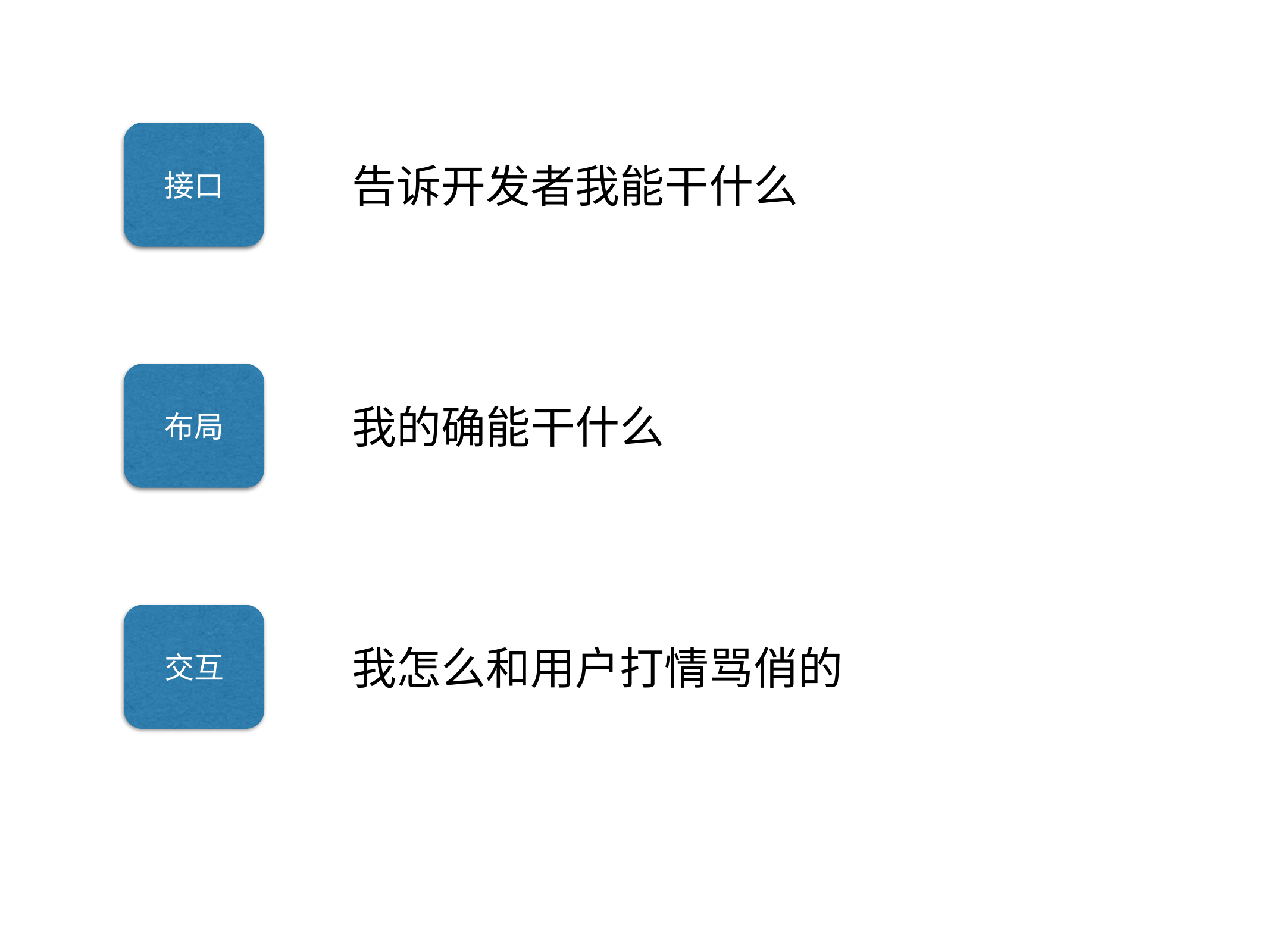

接口
告诉开发者我能干什么
布局
我的确能干什么
交互
我怎么和用户打情骂俏的